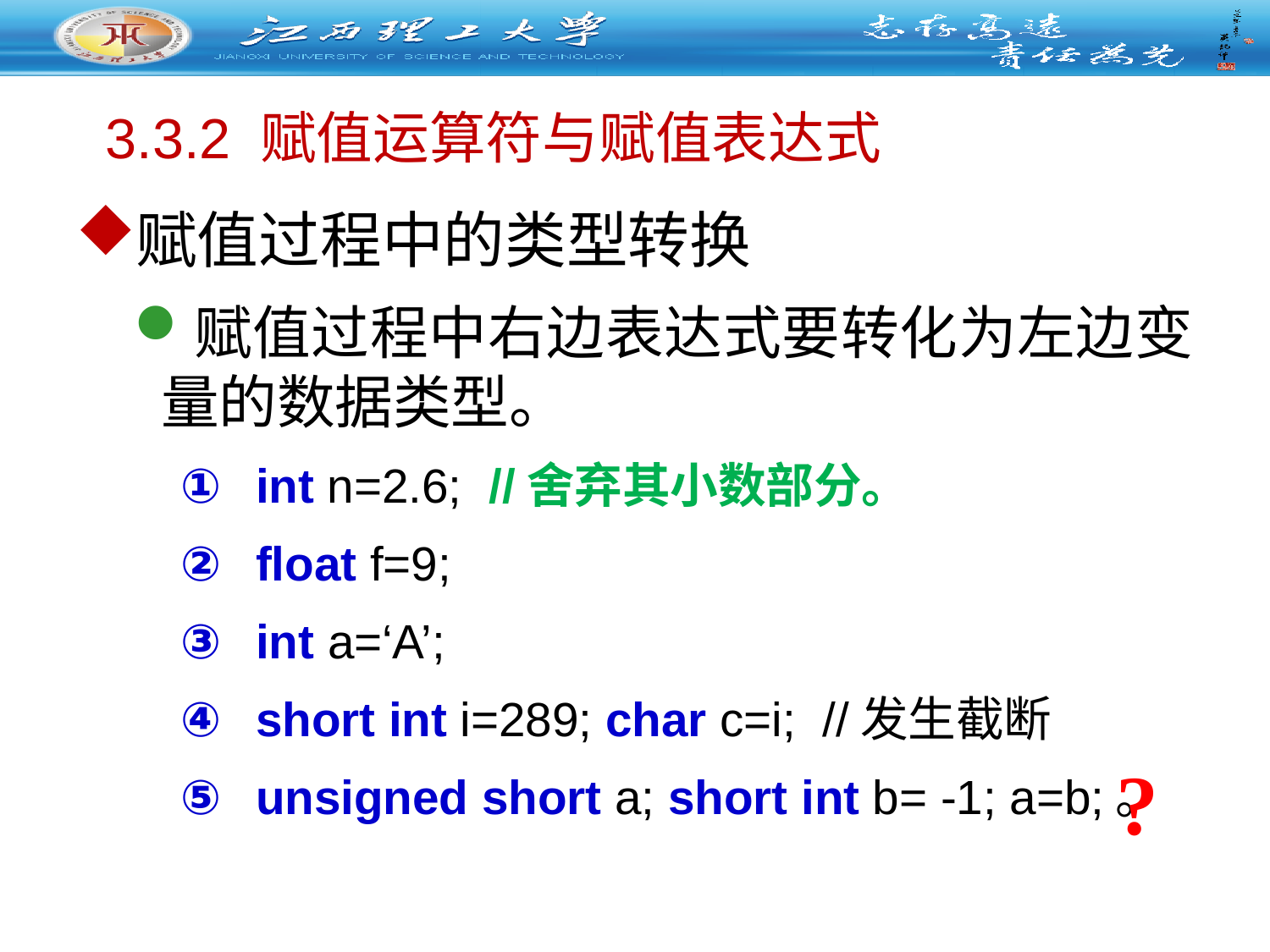

3.3.2 赋值运算符与赋值表达式
赋值过程中的类型转换
赋值过程中右边表达式要转化为左边变量的数据类型。
int n=2.6;  //舍弃其小数部分。
float f=9;
int a=‘A’;
short int i=289; char c=i;  //发生截断
unsigned short a; short int b= -1; a=b;。
?